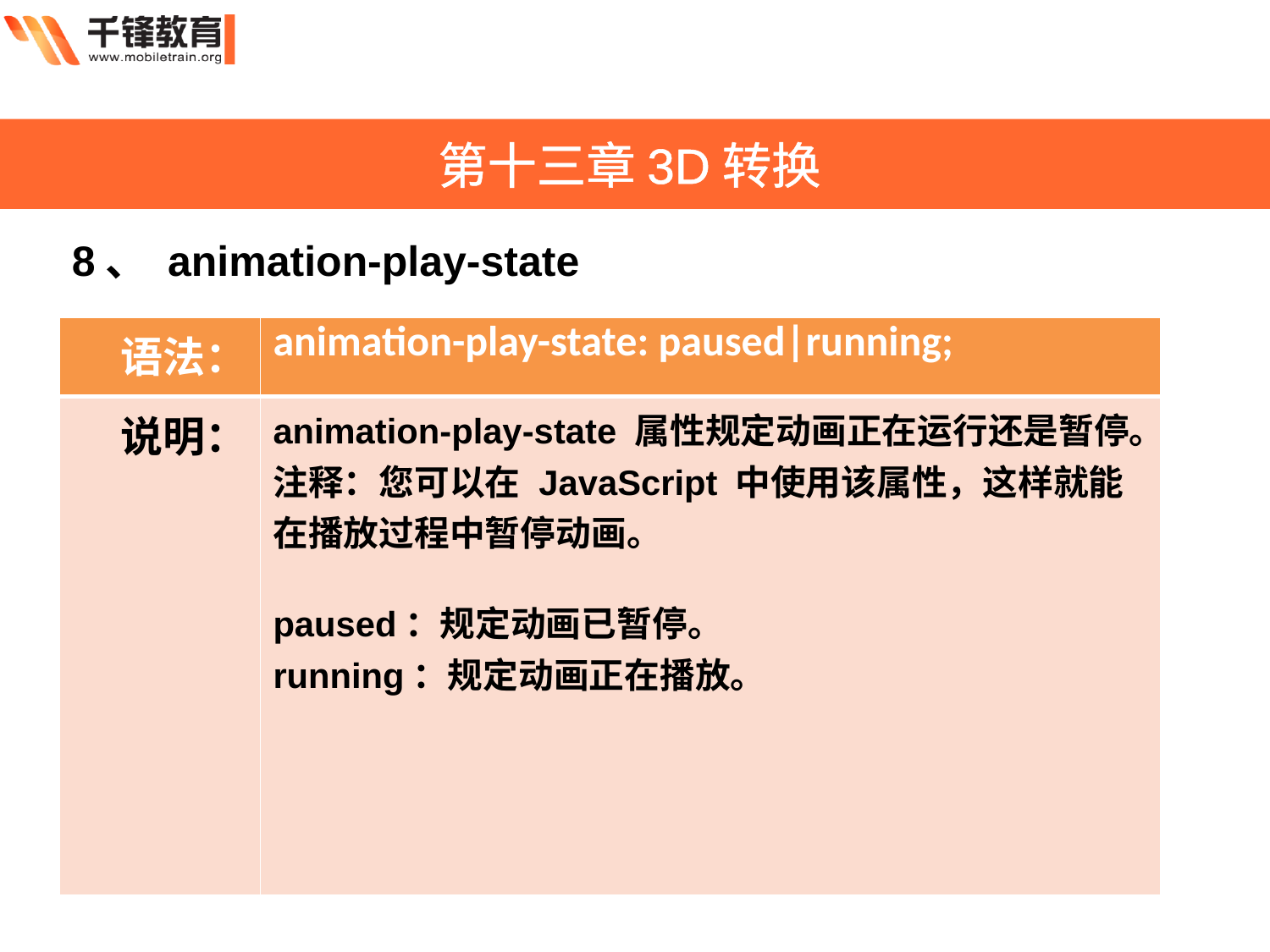

第十三章3D转换
8、 animation-play-state
| 语法： | animation-play-state: paused|running; |
| --- | --- |
| 说明： | animation-play-state 属性规定动画正在运行还是暂停。 注释：您可以在 JavaScript 中使用该属性，这样就能在播放过程中暂停动画。 paused：规定动画已暂停。 running：规定动画正在播放。 |